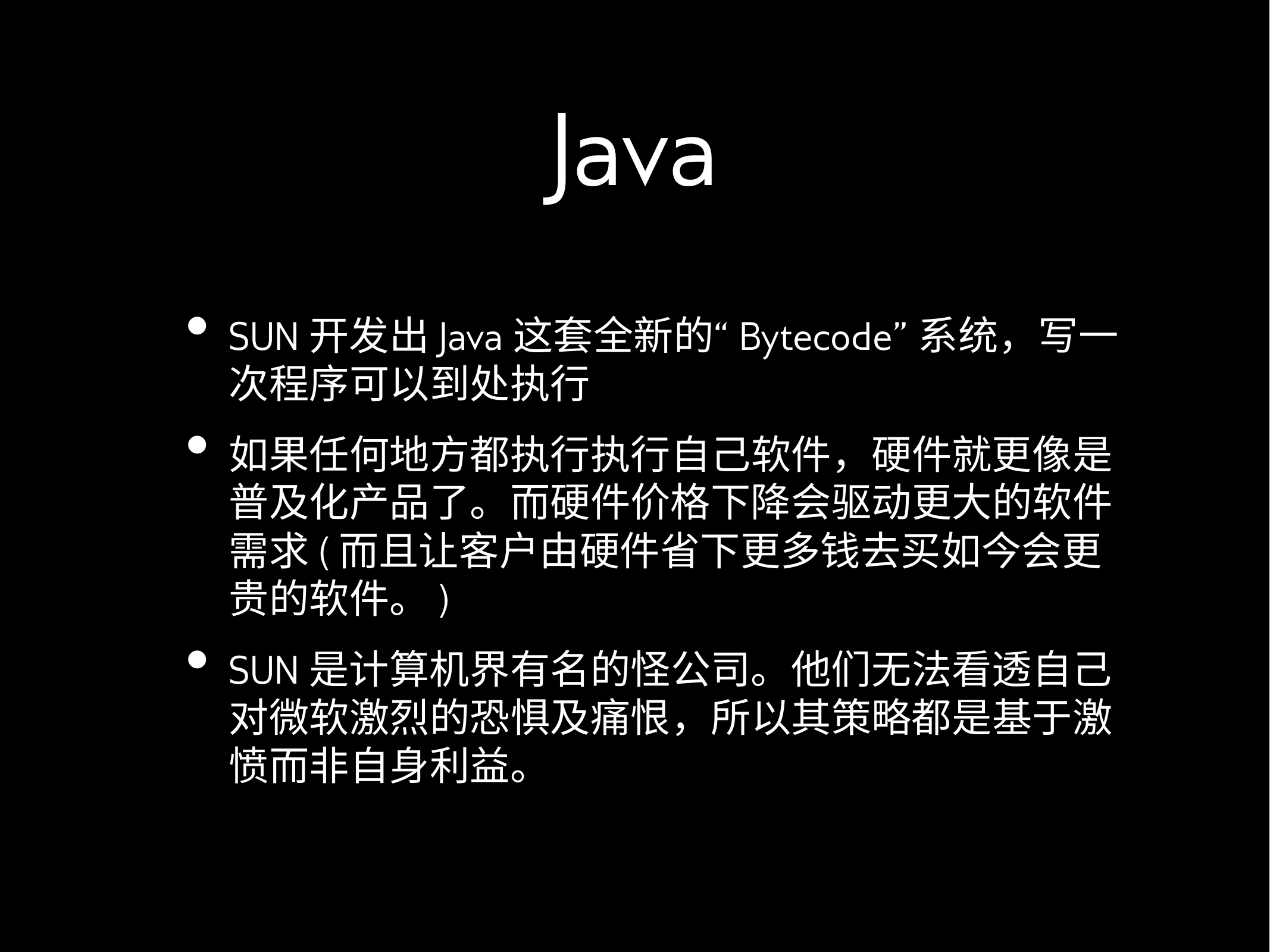

# Java
SUN开发出Java这套全新的“Bytecode”系统，写一次程序可以到处执行
如果任何地方都执行执行自己软件，硬件就更像是普及化产品了。而硬件价格下降会驱动更大的软件需求(而且让客户由硬件省下更多钱去买如今会更贵的软件。)
SUN是计算机界有名的怪公司。他们无法看透自己对微软激烈的恐惧及痛恨，所以其策略都是基于激愤而非自身利益。